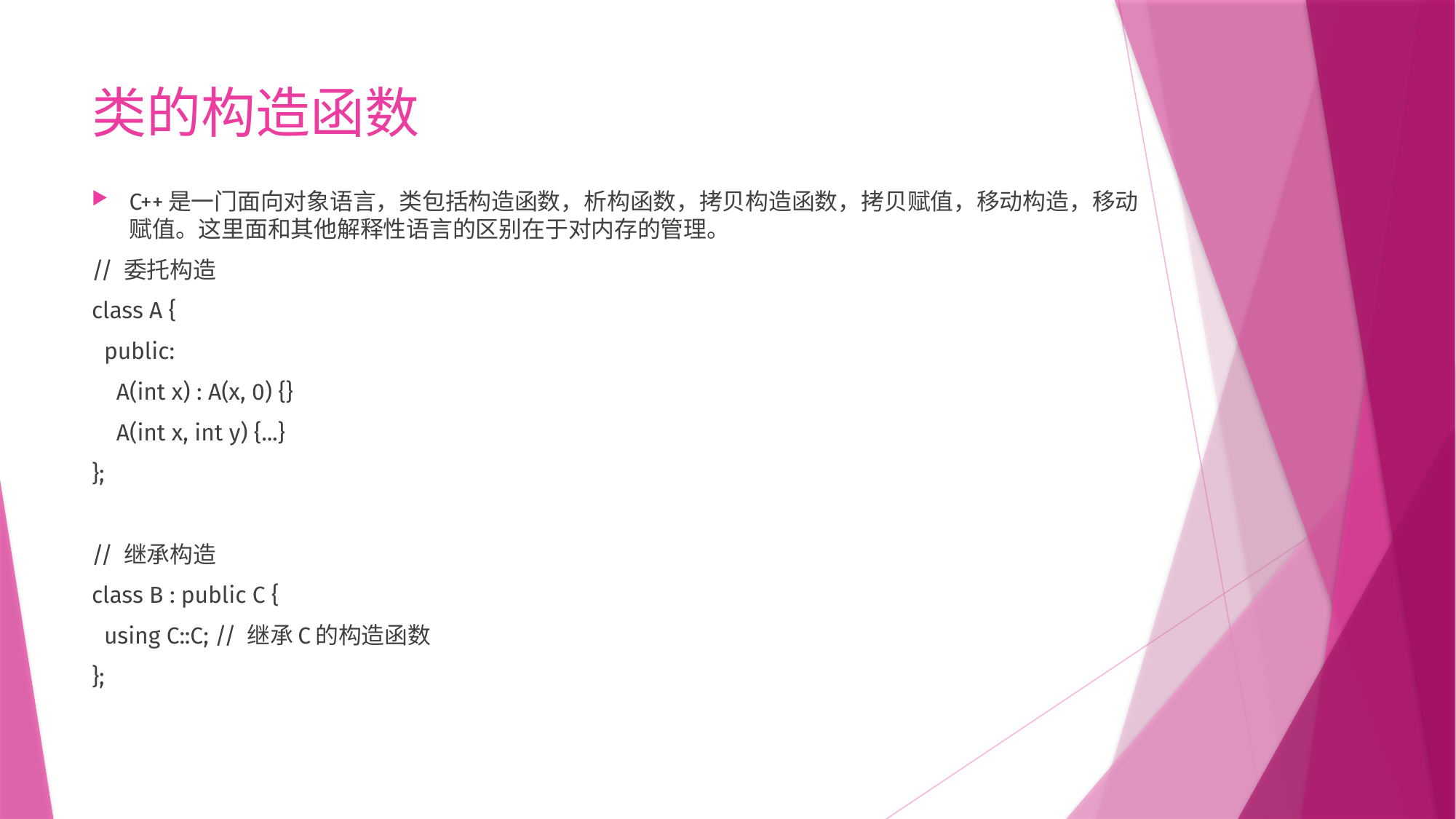

# 类的构造函数
C++是一门面向对象语言，类包括构造函数，析构函数，拷贝构造函数，拷贝赋值，移动构造，移动赋值。这里面和其他解释性语言的区别在于对内存的管理。
// 委托构造
class A {
  public:
    A(int x) : A(x, 0) {}
    A(int x, int y) {...}
};

// 继承构造
class B : public C {
  using C::C; // 继承C的构造函数
};